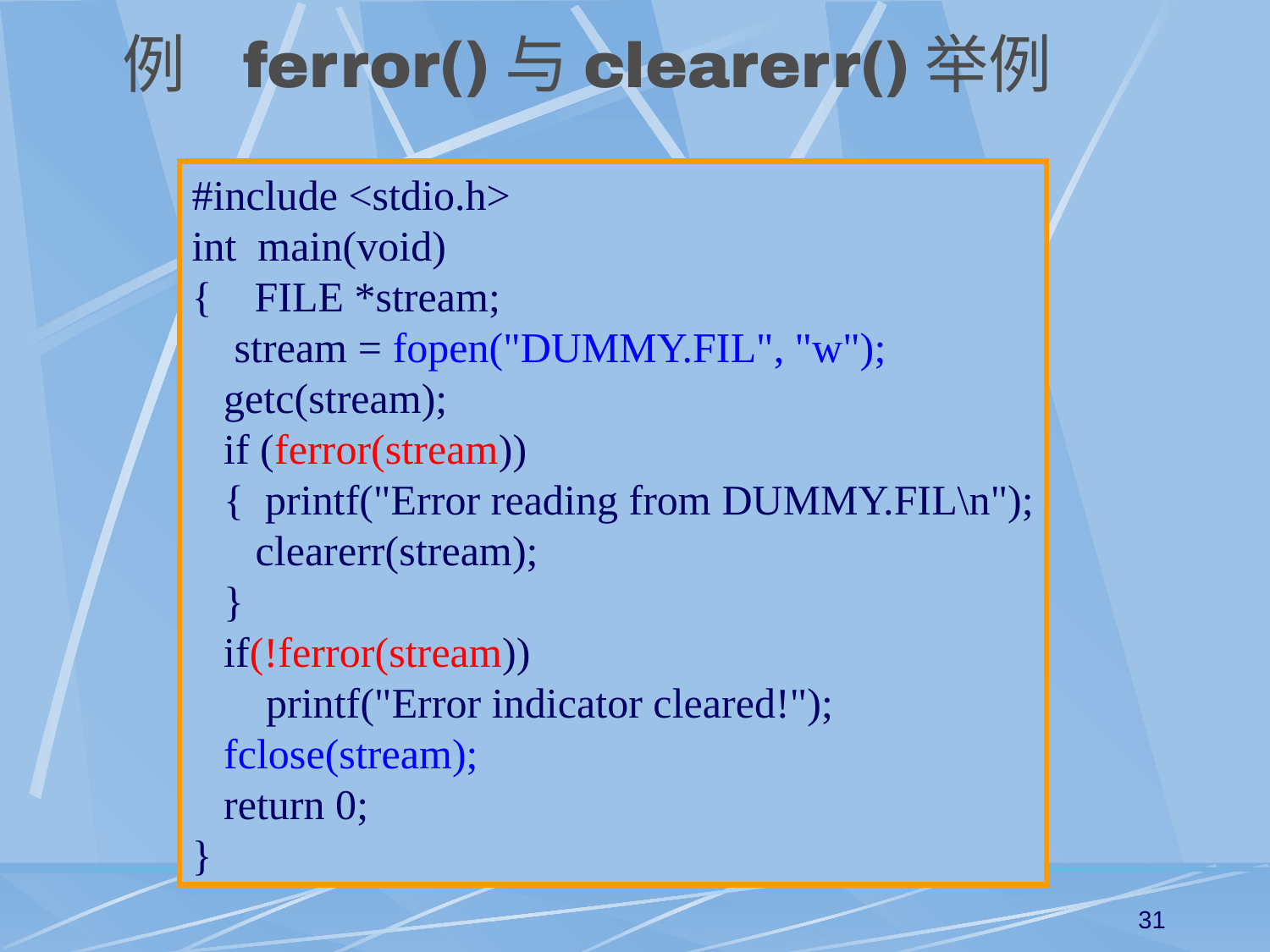

# 例   ferror()与clearerr()举例
#include <stdio.h>
int  main(void)
{    FILE *stream;
    stream = fopen("DUMMY.FIL", "w");
   getc(stream);
   if (ferror(stream))
   {  printf("Error reading from DUMMY.FIL\n");
      clearerr(stream);
   }
   if(!ferror(stream))
       printf("Error indicator cleared!");
   fclose(stream);
   return 0;
}
31